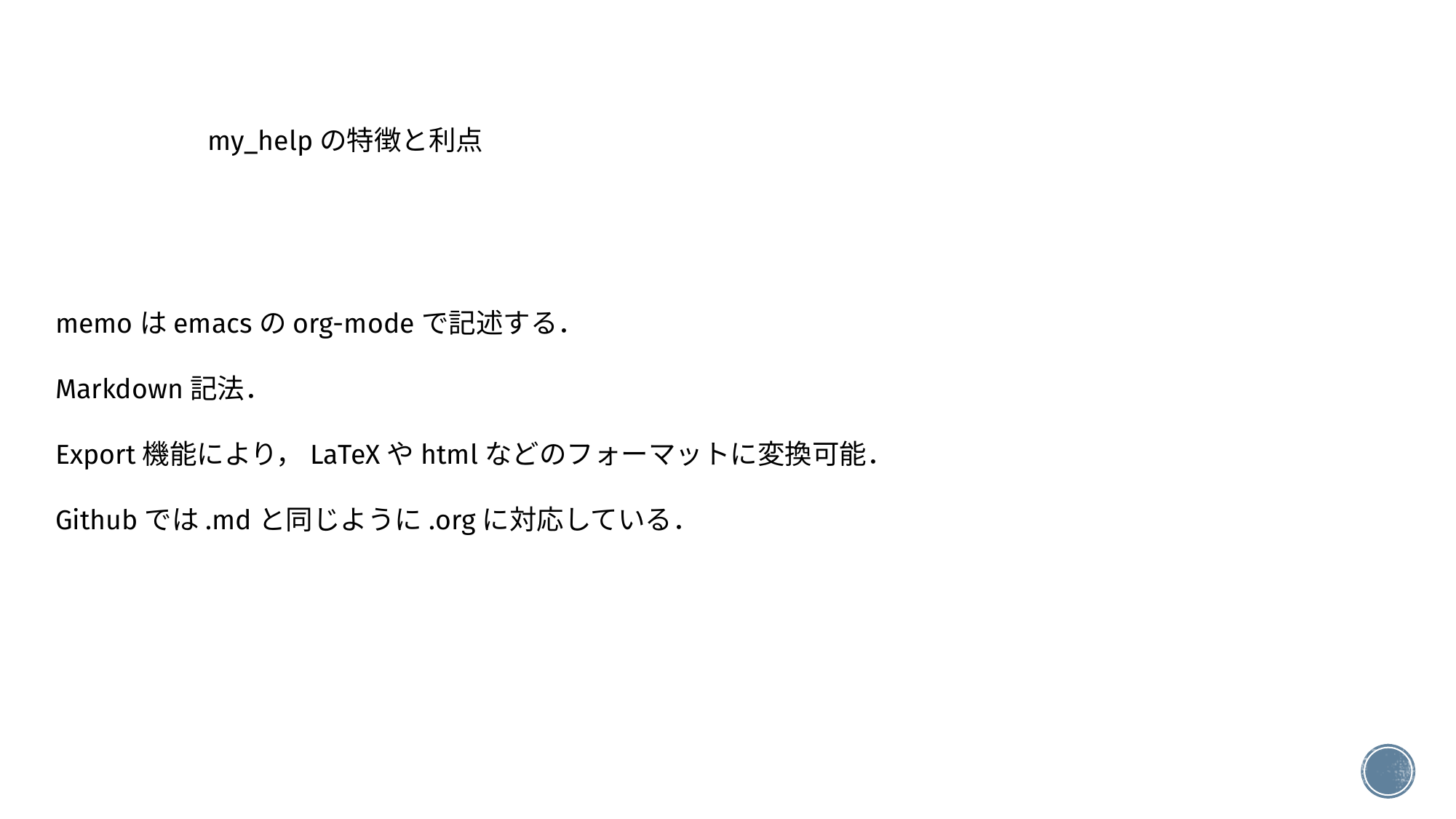

my_helpの特徴と利点
memoはemacsのorg-modeで記述する．

Markdown記法．

Export機能により，LaTeXやhtmlなどのフォーマットに変換可能．

Githubでは.mdと同じように.orgに対応している．